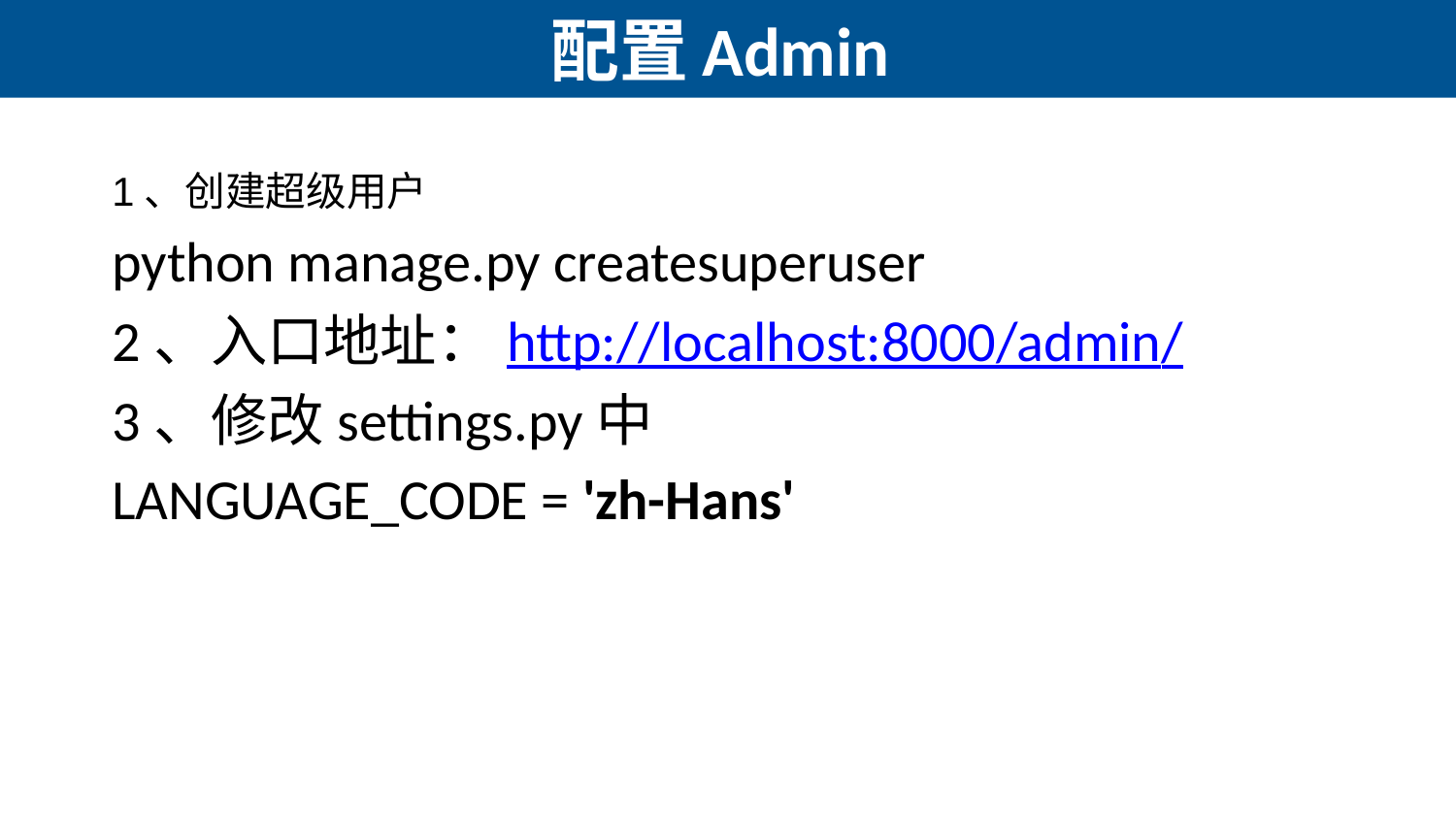

# 配置Admin
1、创建超级用户
python manage.py createsuperuser
2、入口地址：http://localhost:8000/admin/
3、修改settings.py中
LANGUAGE_CODE = 'zh-Hans'